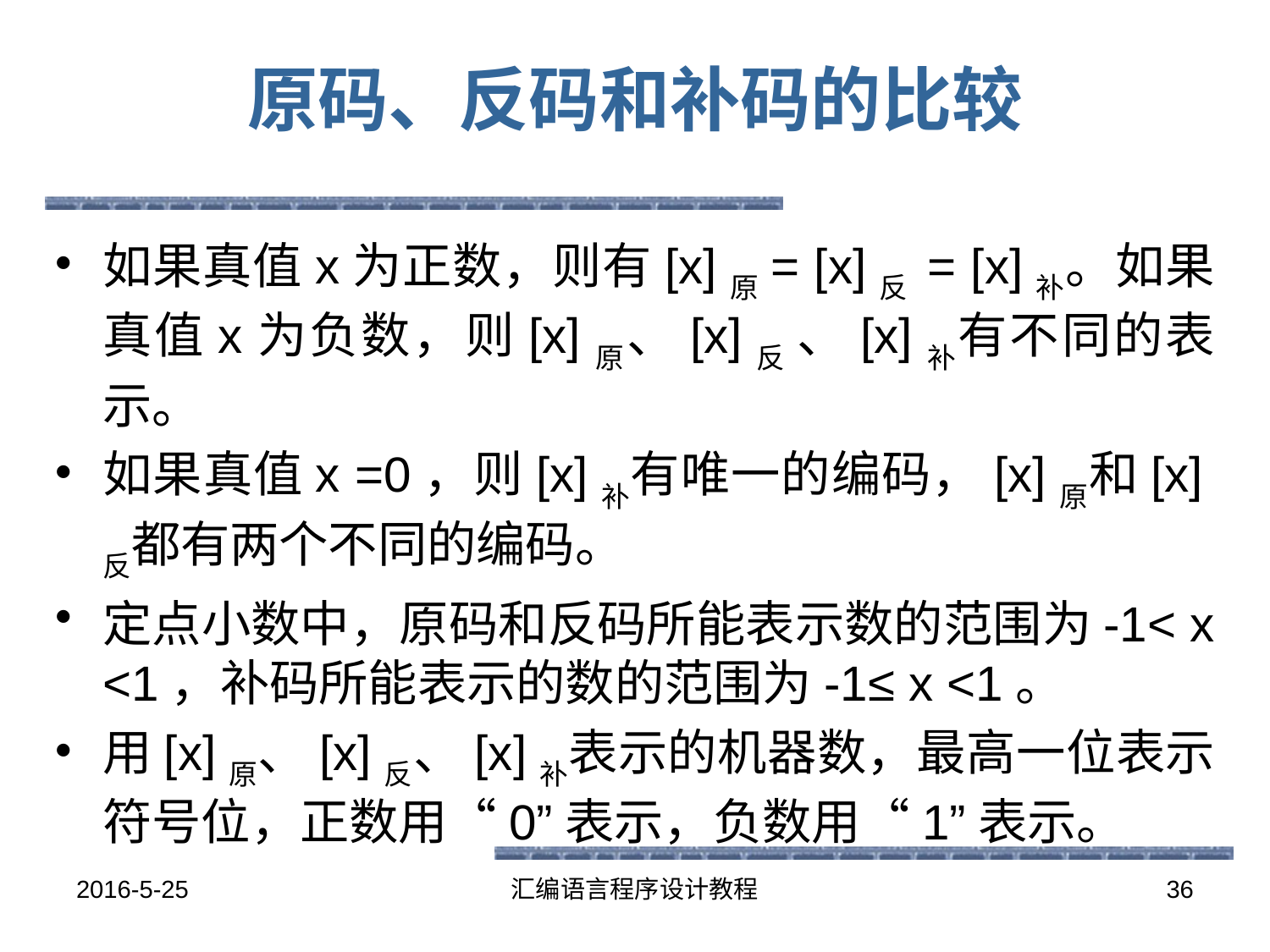

# 原码、反码和补码的比较
如果真值x为正数，则有[x]原= [x]反 = [x]补。如果真值x为负数，则[x]原、[x]反 、[x]补有不同的表示。
如果真值x =0，则[x]补有唯一的编码，[x]原和[x]反都有两个不同的编码。
定点小数中，原码和反码所能表示数的范围为-1< x <1，补码所能表示的数的范围为-1≤ x <1。
用[x]原、[x]反、[x]补表示的机器数，最高一位表示符号位，正数用“0”表示，负数用“1”表示。
2016-5-25
汇编语言程序设计教程
36